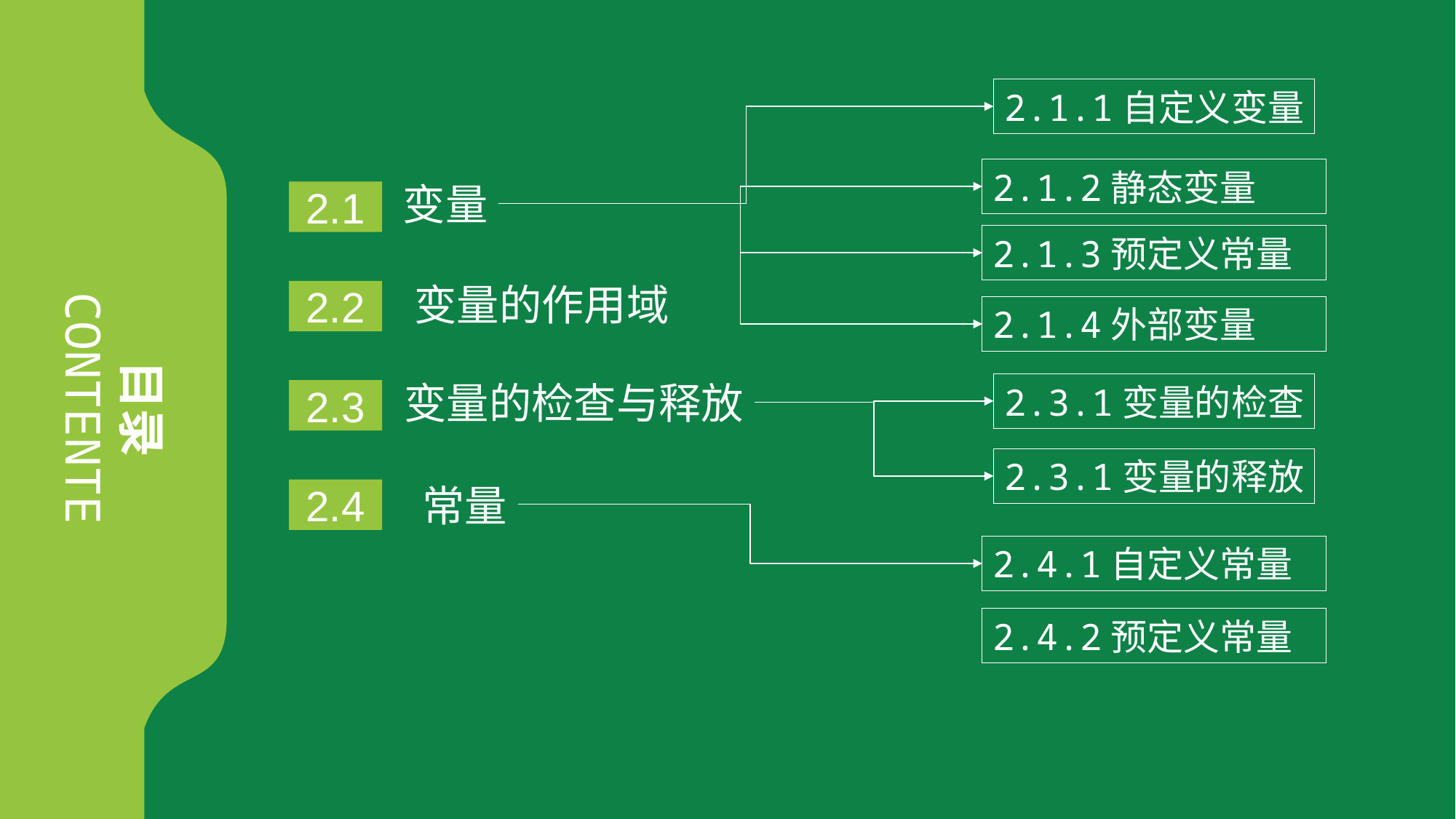

2.1.1自定义变量
2.1.2静态变量
变量
2.1
2.1.3预定义常量
变量的作用域
2.2

2.1.4外部变量
目录
CONTENTE
变量的检查与释放
2.3.1变量的检查
2.3
2.3.1变量的释放
常量
2.4
2.4.1自定义常量
2.4.2预定义常量